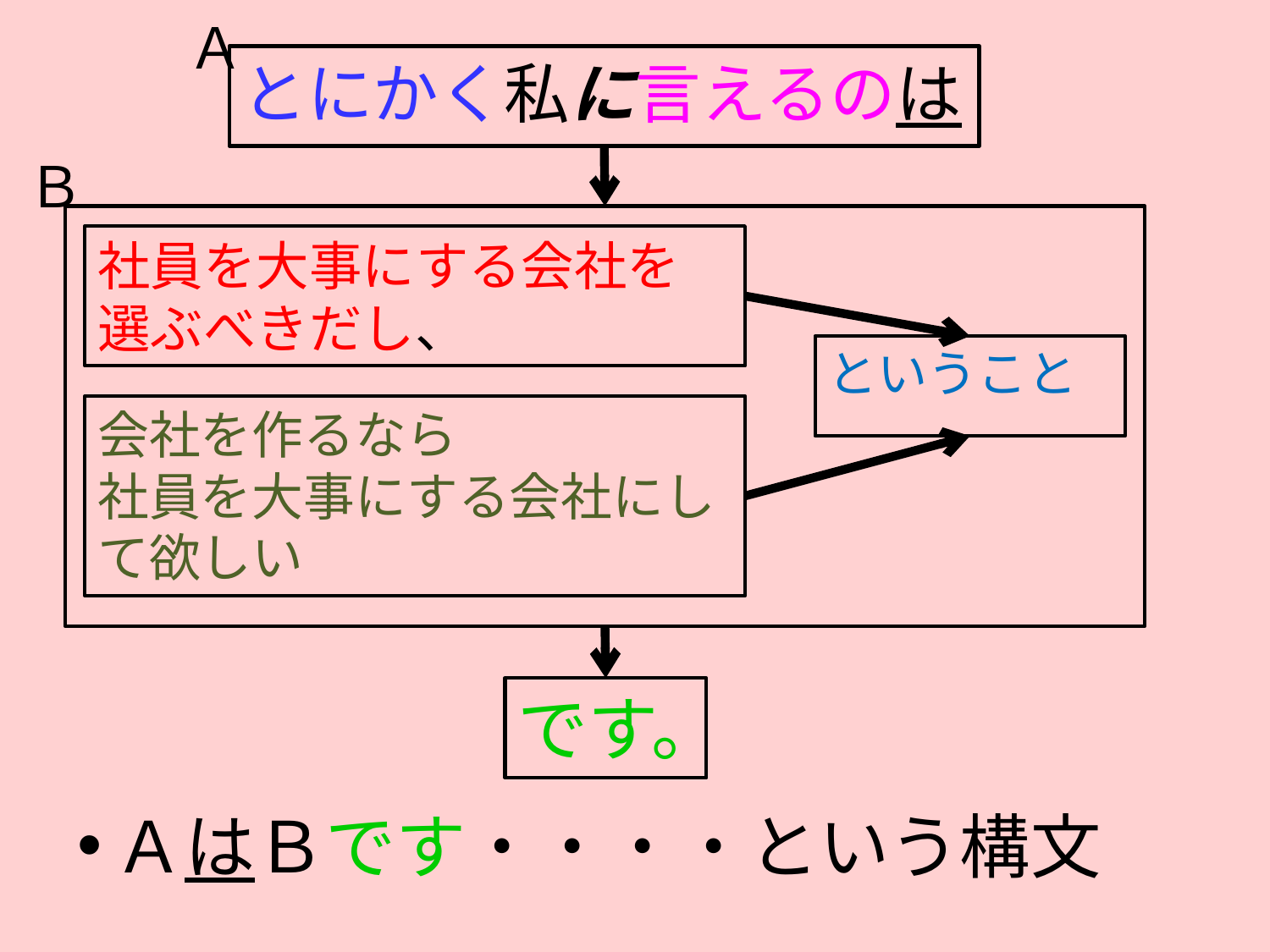

Ａ
とにかく私に言えるのは
Ｂ

社員を大事にする会社を選ぶべきだし、
ということ
会社を作るなら
社員を大事にする会社にして欲しい
です。
ＡはＢです・・・・という構文